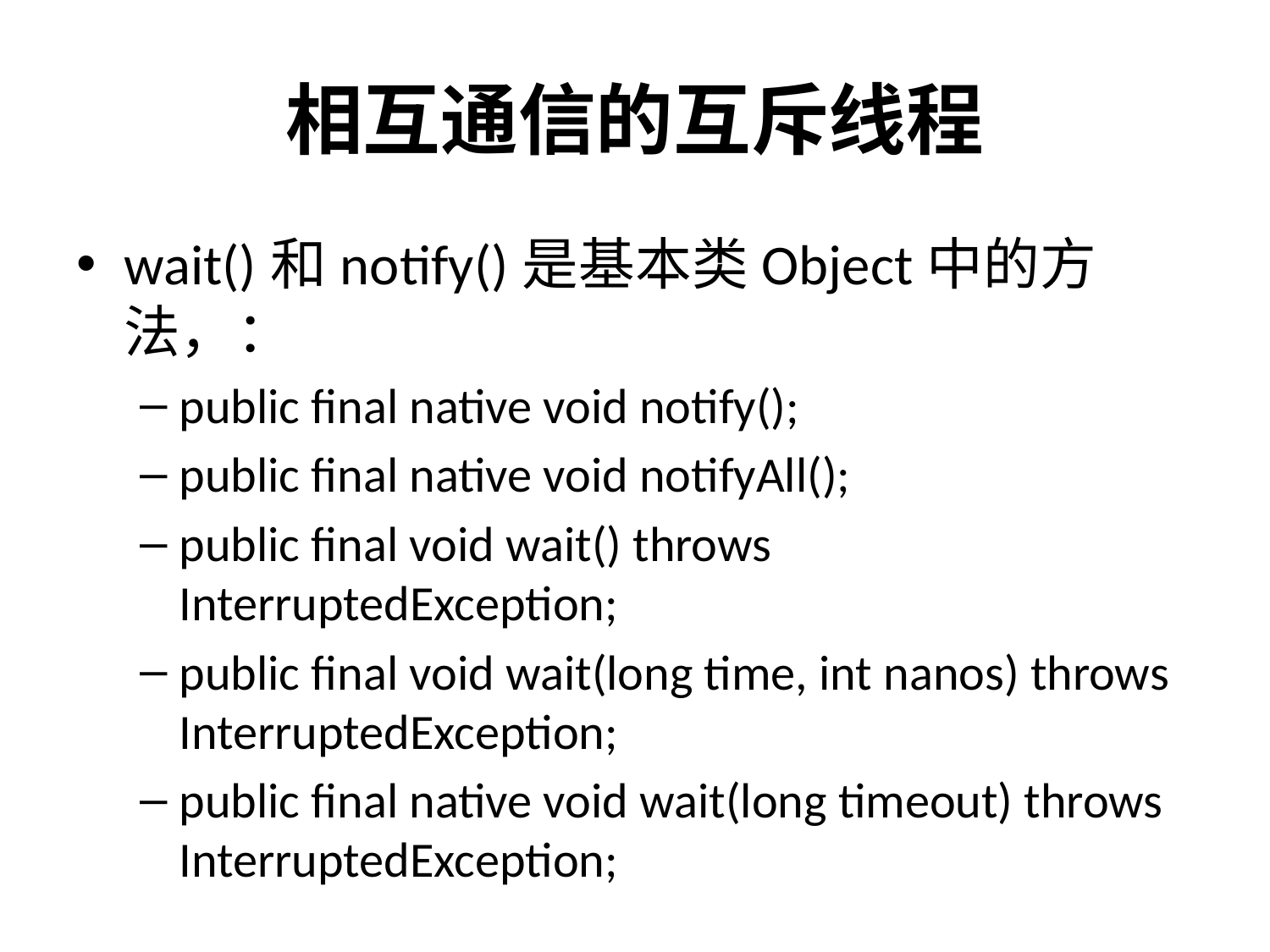

# 相互通信的互斥线程
wait()和notify()是基本类Object中的方法，：
public final native void notify();
public final native void notifyAll();
public final void wait() throws InterruptedException;
public final void wait(long time, int nanos) throws InterruptedException;
public final native void wait(long timeout) throws InterruptedException;